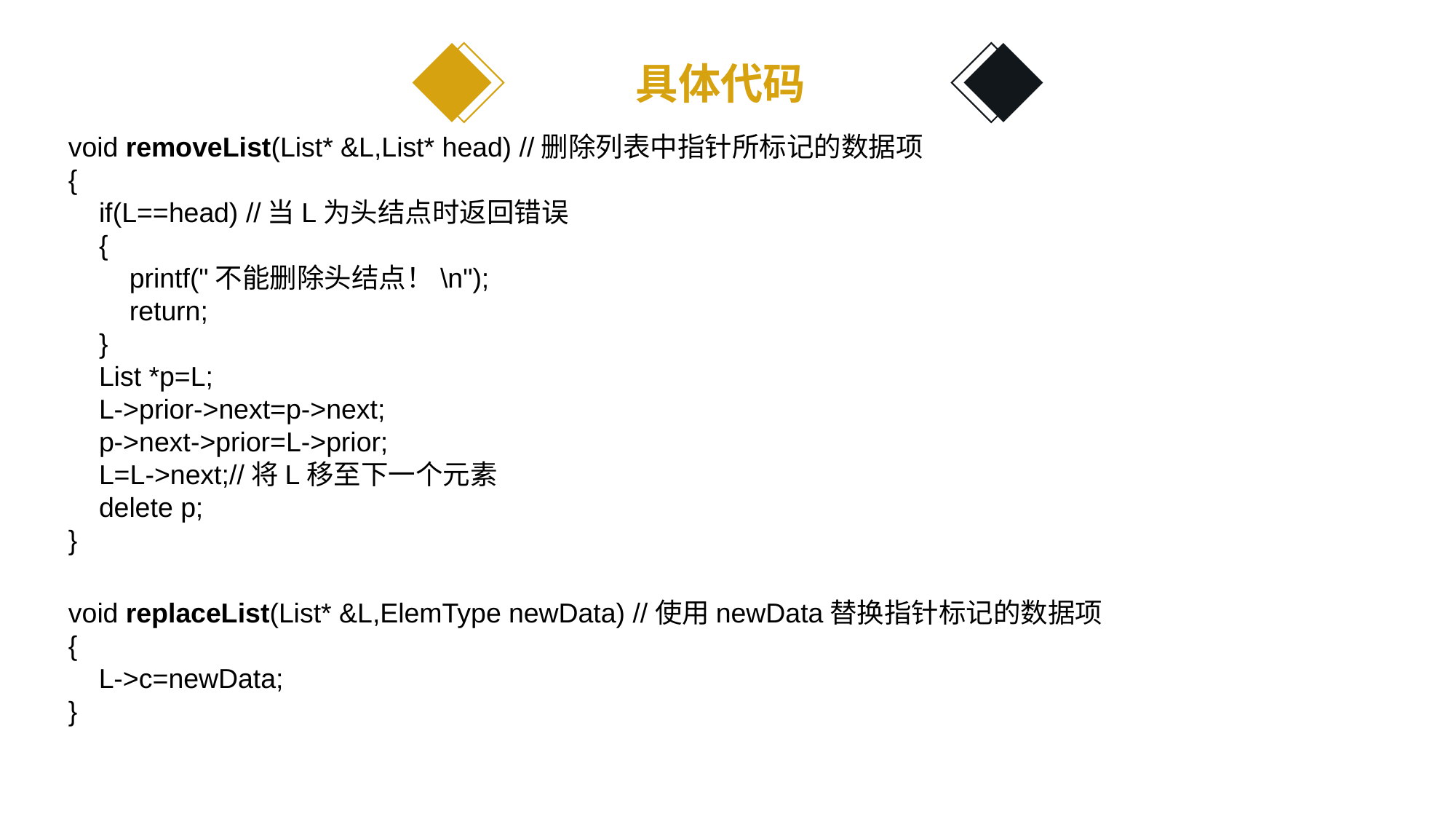

具体代码

void removeList(List* &L,List* head) //删除列表中指针所标记的数据项
{
    if(L==head) //当L为头结点时返回错误
    {
        printf("不能删除头结点！\n");
        return;
    }
    List *p=L;
    L->prior->next=p->next;
    p->next->prior=L->prior;
    L=L->next;//将L移至下一个元素
    delete p;
}
void replaceList(List* &L,ElemType newData) //使用newData替换指针标记的数据项
{
    L->c=newData;
}